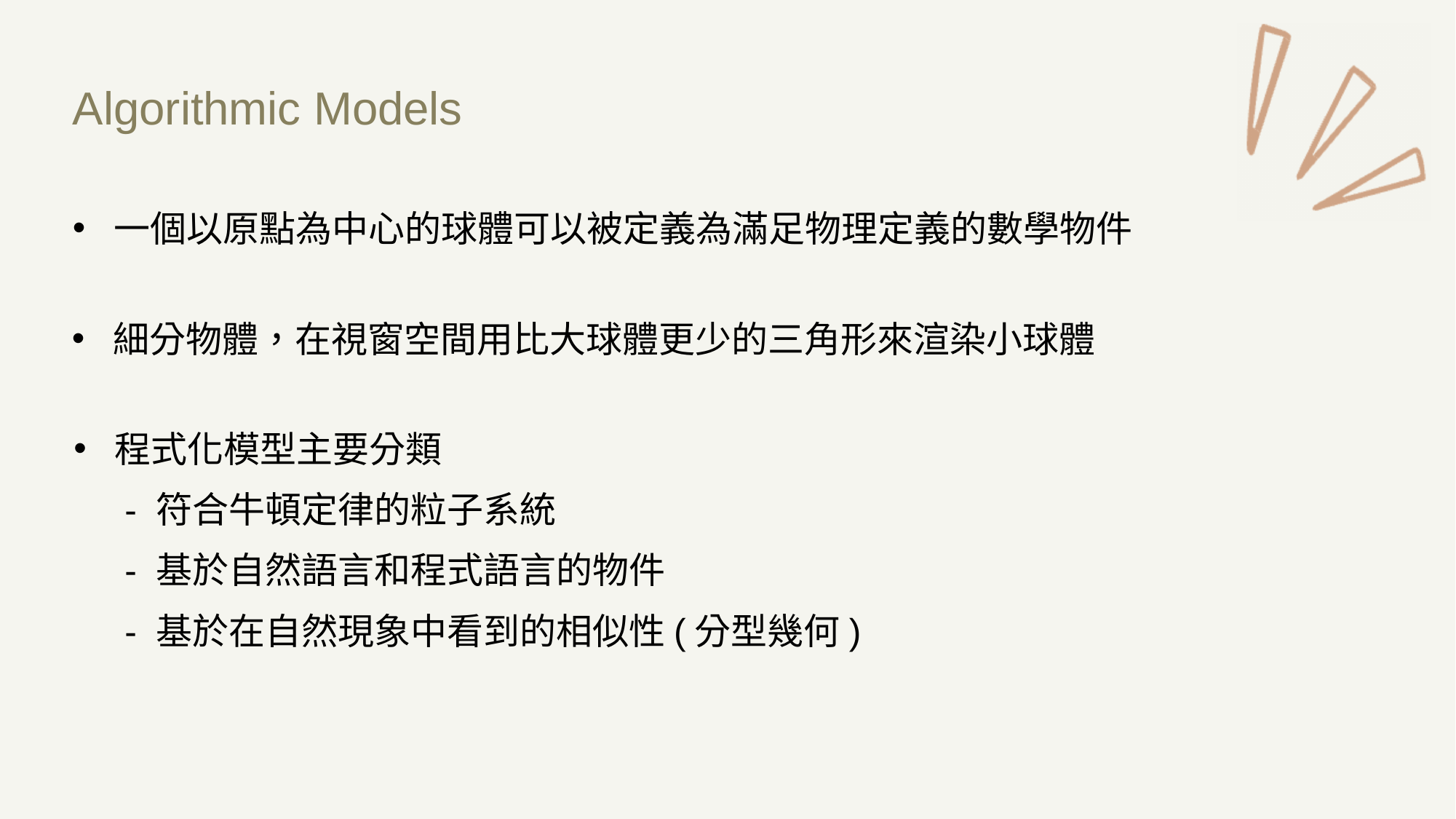

# Algorithmic Models
一個以原點為中心的球體可以被定義為滿足物理定義的數學物件
細分物體，在視窗空間用比大球體更少的三角形來渲染小球體
程式化模型主要分類
     - 符合牛頓定律的粒子系統
     - 基於自然語言和程式語言的物件
     - 基於在自然現象中看到的相似性(分型幾何)